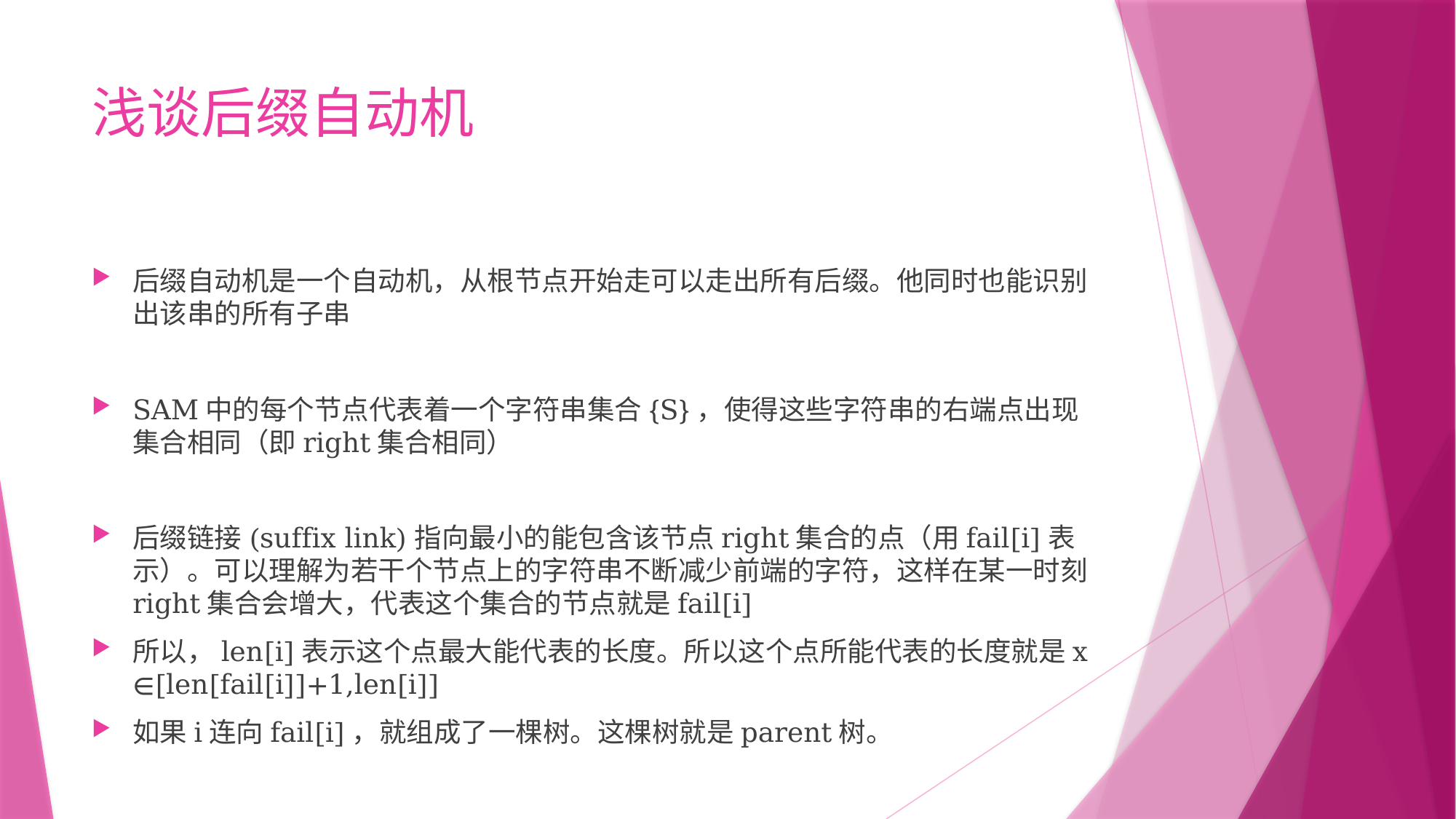

# 浅谈后缀自动机
后缀自动机是一个自动机，从根节点开始走可以走出所有后缀。他同时也能识别出该串的所有子串

SAM中的每个节点代表着一个字符串集合{S}，使得这些字符串的右端点出现集合相同（即right集合相同）

后缀链接(suffix link)指向最小的能包含该节点right集合的点（用fail[i]表示）。可以理解为若干个节点上的字符串不断减少前端的字符，这样在某一时刻right集合会增大，代表这个集合的节点就是fail[i]
所以，len[i]表示这个点最大能代表的长度。所以这个点所能代表的长度就是x ∈[len[fail[i]]+1,len[i]]
如果i连向fail[i]，就组成了一棵树。这棵树就是parent树。